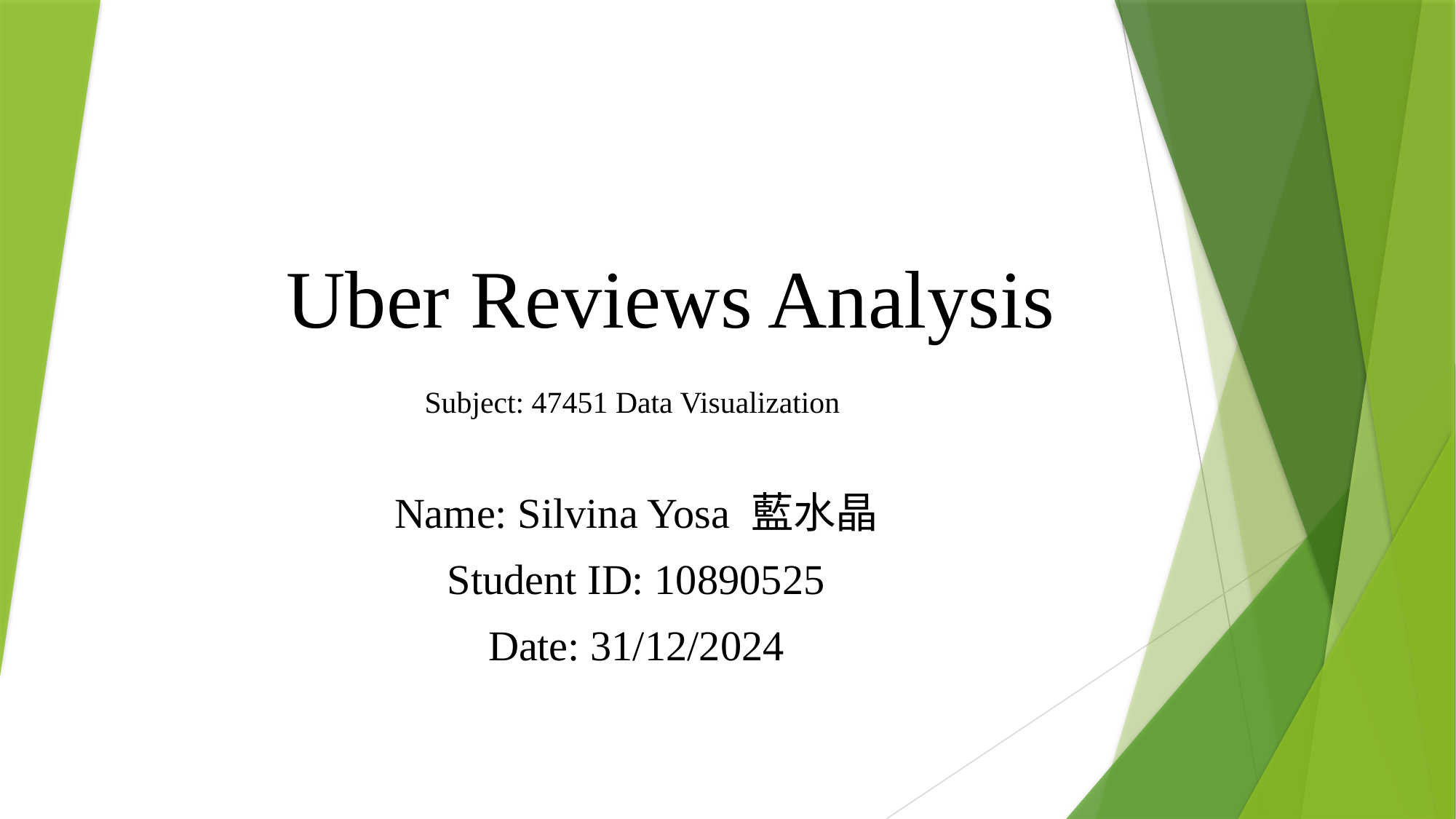

# Uber Reviews Analysis
Subject: 47451 Data Visualization

Name: Silvina Yosa 藍水晶
Student ID: 10890525
Date: 31/12/2024